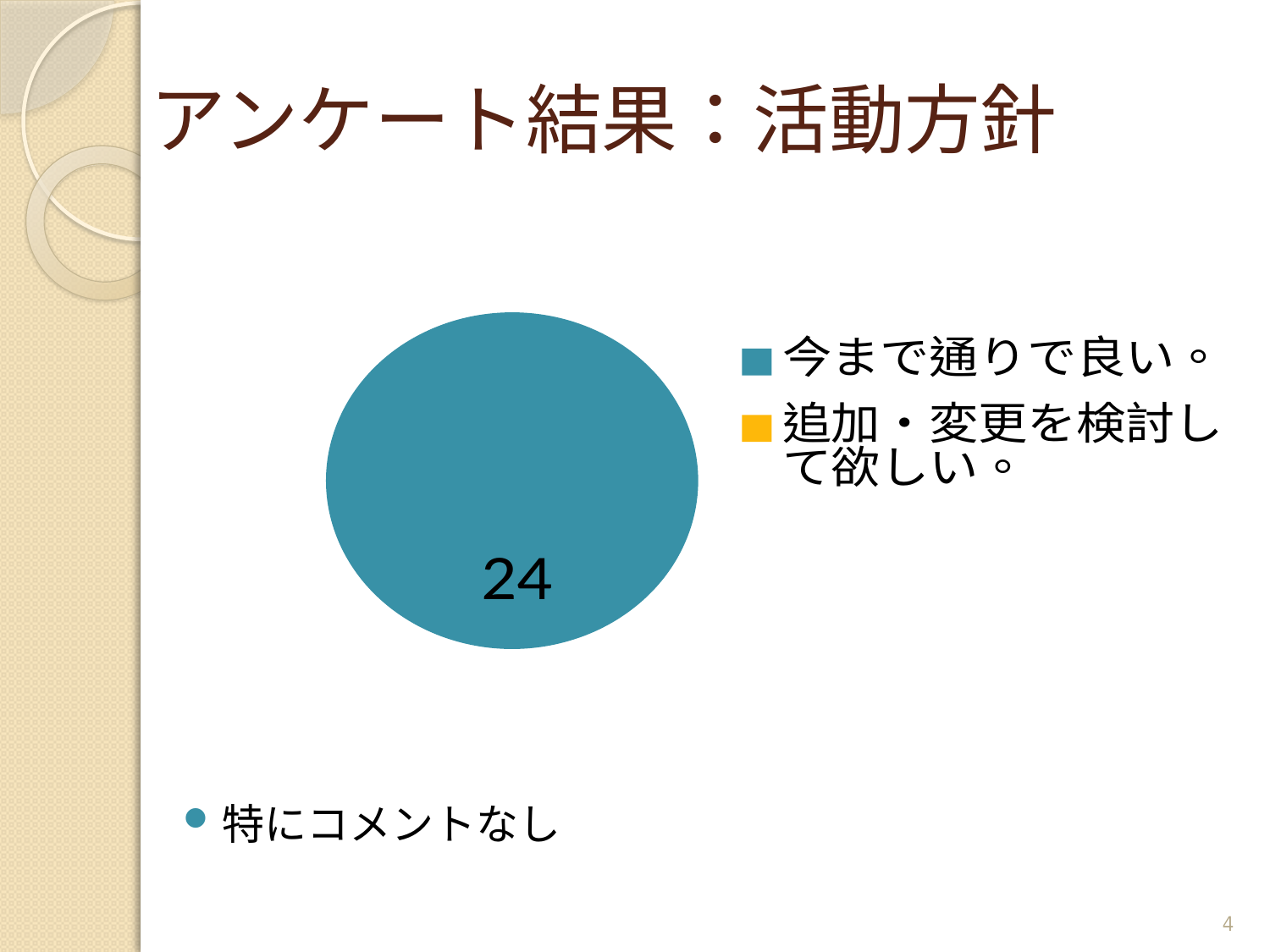

# アンケート結果：活動方針

### Chart

| Category |  |
|---|---|
| 今まで通りで良い。 | 23.0 |
| 追加・変更を検討して欲しい。 | 0.0 |
特にコメントなし
4